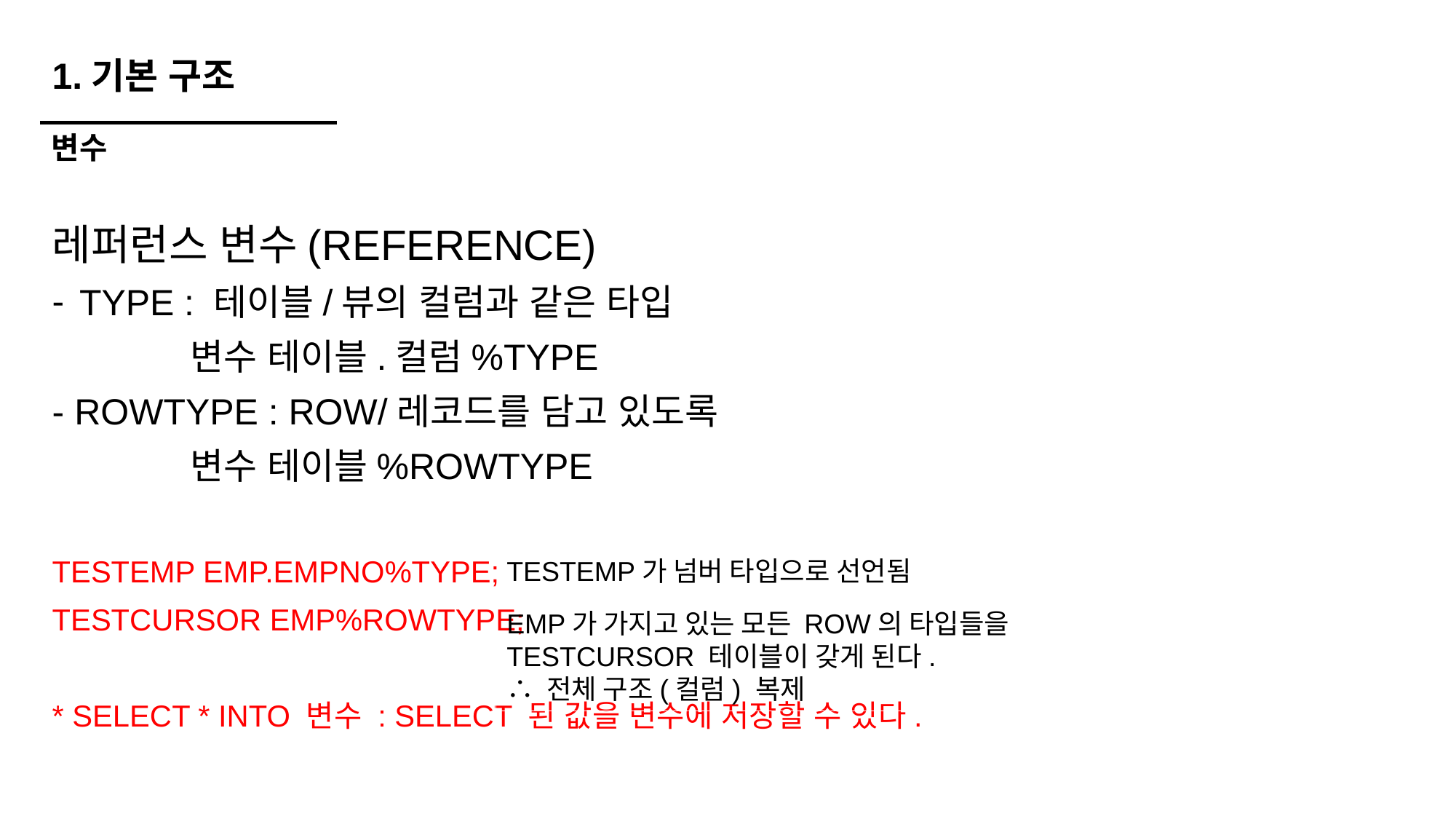

# 1.기본 구조
변수
레퍼런스 변수(REFERENCE)
TYPE : 테이블/뷰의 컬럼과 같은 타입
	  변수 테이블.컬럼%TYPE
- ROWTYPE : ROW/레코드를 담고 있도록
	  변수 테이블%ROWTYPE

TESTEMP EMP.EMPNO%TYPE;
TESTCURSOR EMP%ROWTYPE;

* SELECT * INTO 변수 : SELECT 된 값을 변수에 저장할 수 있다.
TESTEMP가 넘버 타입으로 선언됨
EMP가 가지고 있는 모든 ROW의 타입들을 TESTCURSOR 테이블이 갖게 된다.
∴ 전체 구조(컬럼) 복제